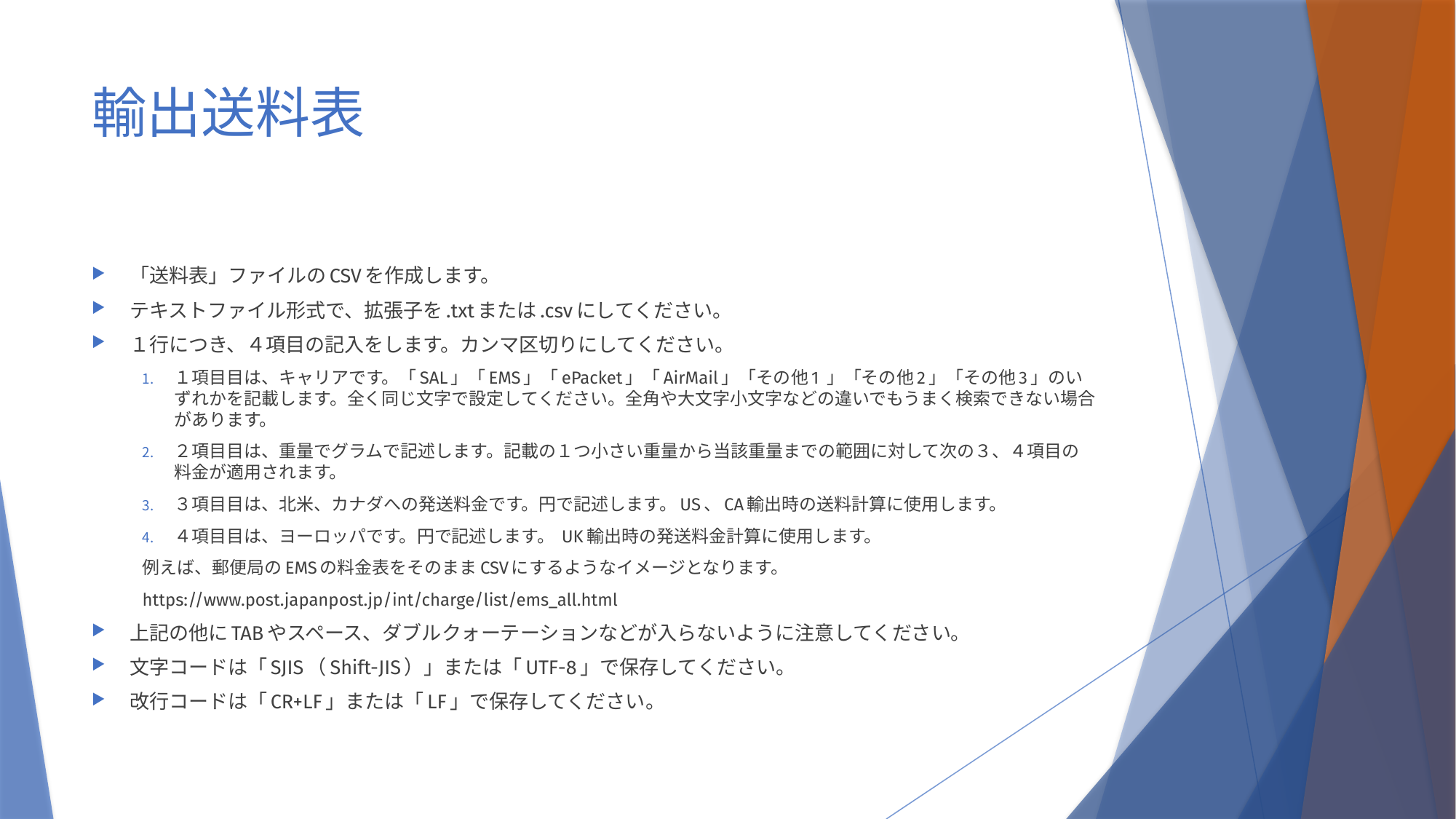

# 輸出送料表
「送料表」ファイルのCSVを作成します。
テキストファイル形式で、拡張子を.txtまたは.csvにしてください。
１行につき、４項目の記入をします。カンマ区切りにしてください。
１項目目は、キャリアです。「SAL」「EMS」「ePacket」「AirMail」「その他1 」「その他2」「その他3」のいずれかを記載します。全く同じ文字で設定してください。全角や大文字小文字などの違いでもうまく検索できない場合があります。
２項目目は、重量でグラムで記述します。記載の１つ小さい重量から当該重量までの範囲に対して次の３、４項目の料金が適用されます。
３項目目は、北米、カナダへの発送料金です。円で記述します。US、CA輸出時の送料計算に使用します。
４項目目は、ヨーロッパです。円で記述します。 UK輸出時の発送料金計算に使用します。
例えば、郵便局のEMSの料金表をそのままCSVにするようなイメージとなります。
https://www.post.japanpost.jp/int/charge/list/ems_all.html
上記の他にTABやスペース、ダブルクォーテーションなどが入らないように注意してください。
文字コードは「SJIS（Shift-JIS）」または「UTF-8」で保存してください。
改行コードは「CR+LF」または「LF」で保存してください。